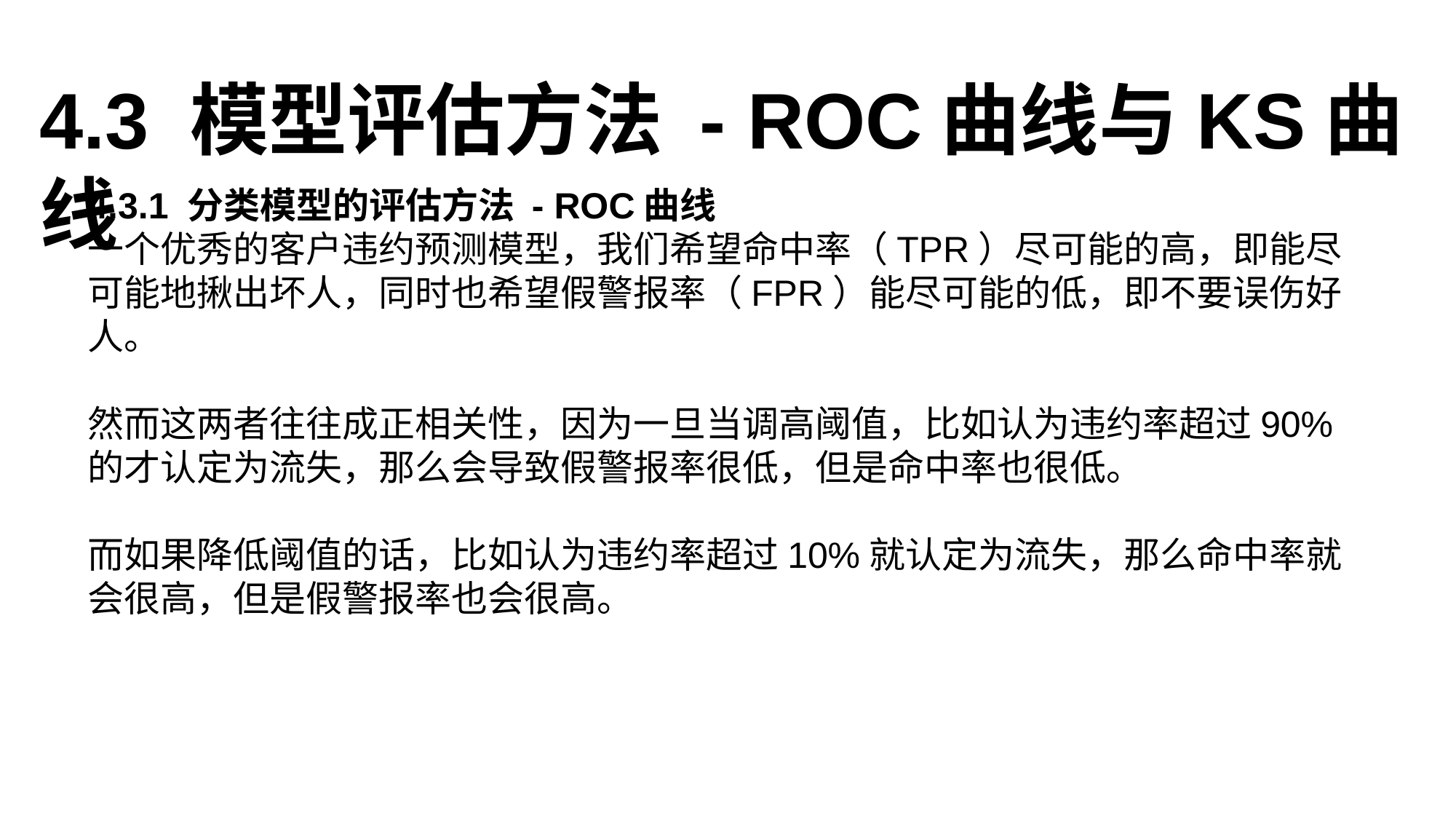

4.3 模型评估方法 - ROC曲线与KS曲线
4.3.1 分类模型的评估方法 - ROC曲线
一个优秀的客户违约预测模型，我们希望命中率（TPR）尽可能的高，即能尽可能地揪出坏人，同时也希望假警报率（FPR）能尽可能的低，即不要误伤好人。

然而这两者往往成正相关性，因为一旦当调高阈值，比如认为违约率超过90%的才认定为流失，那么会导致假警报率很低，但是命中率也很低。

而如果降低阈值的话，比如认为违约率超过10%就认定为流失，那么命中率就会很高，但是假警报率也会很高。